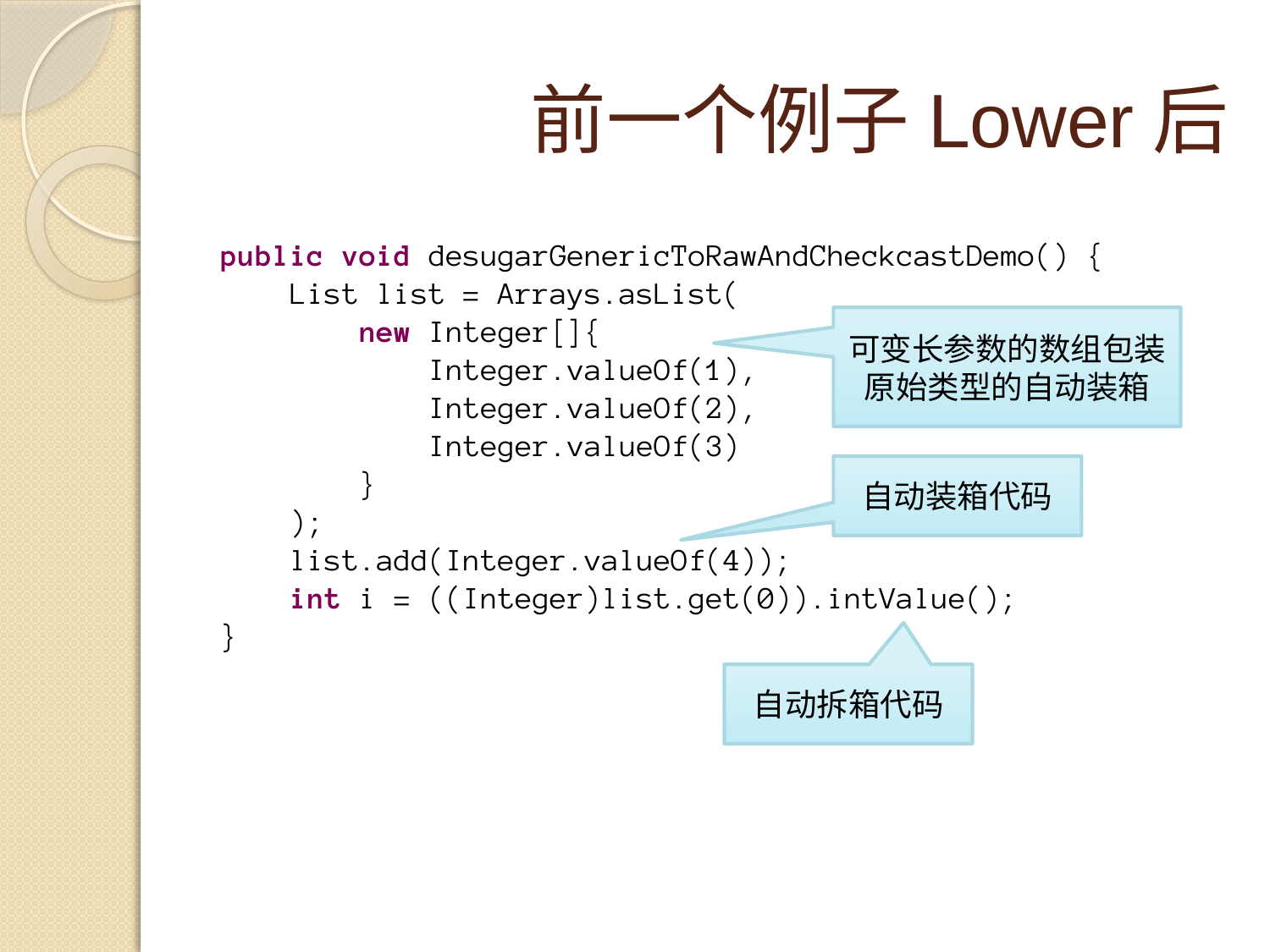

# 前一个例子Lower后
public void desugarGenericToRawAndCheckcastDemo() {
    List list = Arrays.asList(
        new Integer[]{
            Integer.valueOf(1),
            Integer.valueOf(2),
            Integer.valueOf(3)
        }
    );
    list.add(Integer.valueOf(4));
    int i = ((Integer)list.get(0)).intValue();
}
可变长参数的数组包装
原始类型的自动装箱
自动装箱代码
自动拆箱代码